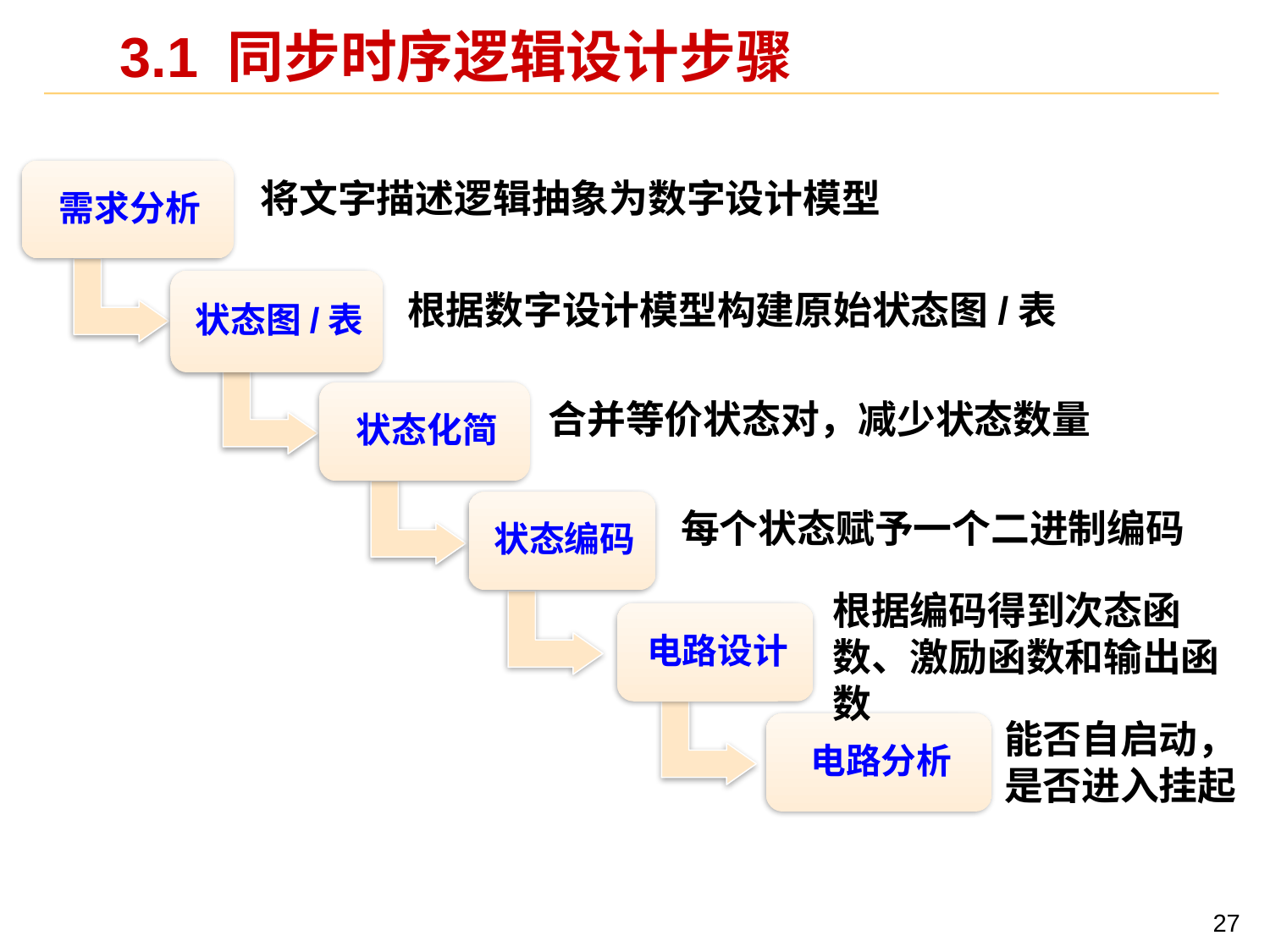

# 3.1 同步时序逻辑设计步骤
需求分析
状态图/表
状态化简
状态编码
电路设计
电路分析
将文字描述逻辑抽象为数字设计模型
根据数字设计模型构建原始状态图/表
合并等价状态对，减少状态数量
每个状态赋予一个二进制编码
根据编码得到次态函数、激励函数和输出函数
能否自启动，是否进入挂起
27